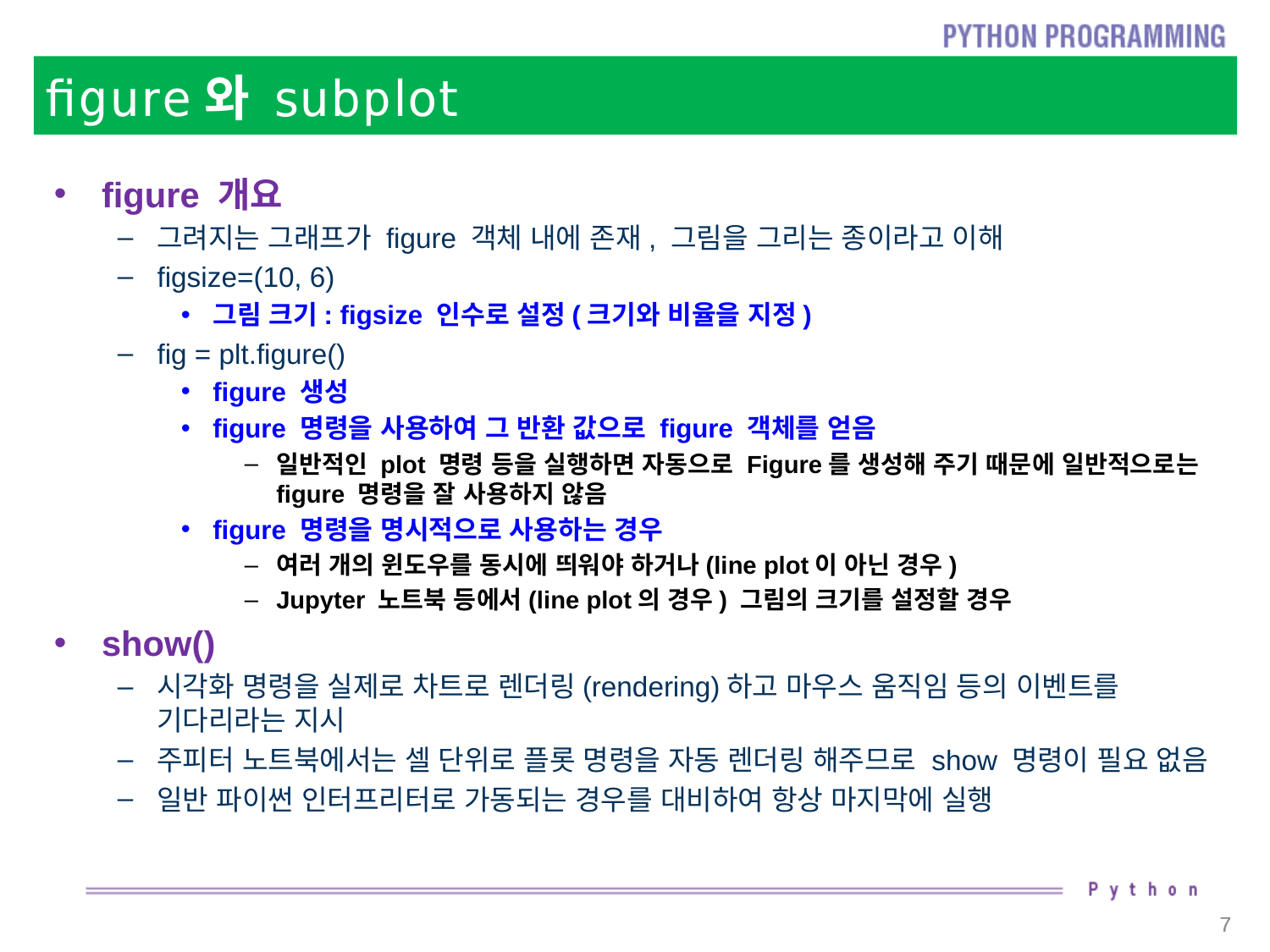

# figure와 subplot
figure 개요
그려지는 그래프가 figure 객체 내에 존재, 그림을 그리는 종이라고 이해
figsize=(10, 6)
그림 크기: figsize 인수로 설정(크기와 비율을 지정)
fig = plt.figure()
figure 생성
figure 명령을 사용하여 그 반환 값으로 figure 객체를 얻음
일반적인 plot 명령 등을 실행하면 자동으로 Figure를 생성해 주기 때문에 일반적으로는 figure 명령을 잘 사용하지 않음
figure 명령을 명시적으로 사용하는 경우
여러 개의 윈도우를 동시에 띄워야 하거나(line plot이 아닌 경우)
Jupyter 노트북 등에서(line plot의 경우) 그림의 크기를 설정할 경우
show()
시각화 명령을 실제로 차트로 렌더링(rendering)하고 마우스 움직임 등의 이벤트를 기다리라는 지시
주피터 노트북에서는 셀 단위로 플롯 명령을 자동 렌더링 해주므로 show 명령이 필요 없음
일반 파이썬 인터프리터로 가동되는 경우를 대비하여 항상 마지막에 실행
7